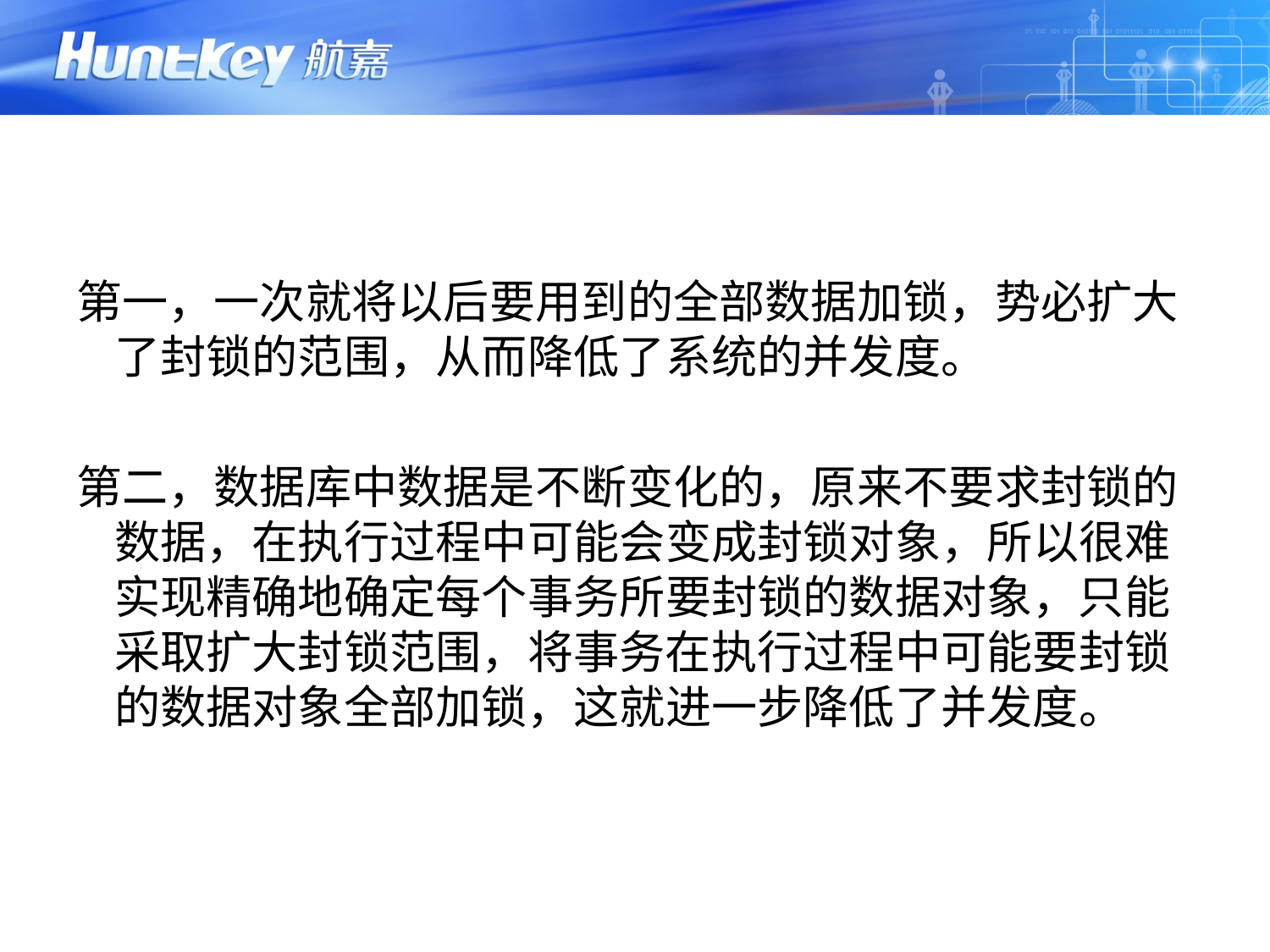

#
第一，一次就将以后要用到的全部数据加锁，势必扩大了封锁的范围，从而降低了系统的并发度。

第二，数据库中数据是不断变化的，原来不要求封锁的数据，在执行过程中可能会变成封锁对象，所以很难实现精确地确定每个事务所要封锁的数据对象，只能采取扩大封锁范围，将事务在执行过程中可能要封锁的数据对象全部加锁，这就进一步降低了并发度。